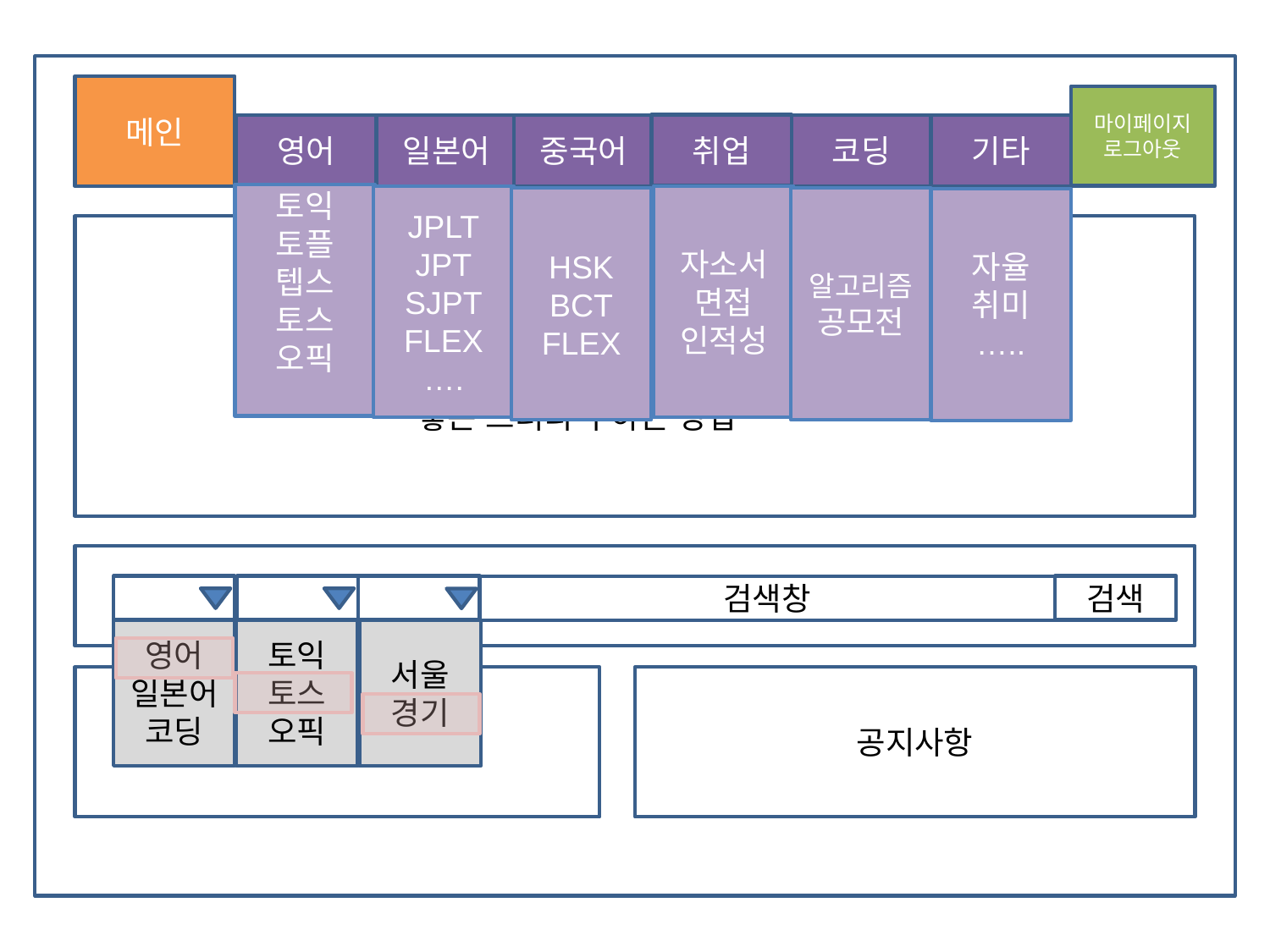

메인
마이페이지
로그아웃
취업
코딩
기타
영어
일본어
중국어
토익
토플
텝스
토스
오픽

JPLT
JPT
SJPT
FLEX
….
자소서
면접
인적성
HSK
BCT
FLEX
알고리즘
공모전
자율
취미
…..

멋있는 그림
좋은 문구…
Ex) 너에게 알맞은 좋은
      좋은 스터디 구하는 방법

검색

검색창

토익
토스 오픽
영어
일본어
코딩
서울
경기

관련 주요 뉴스
공지사항